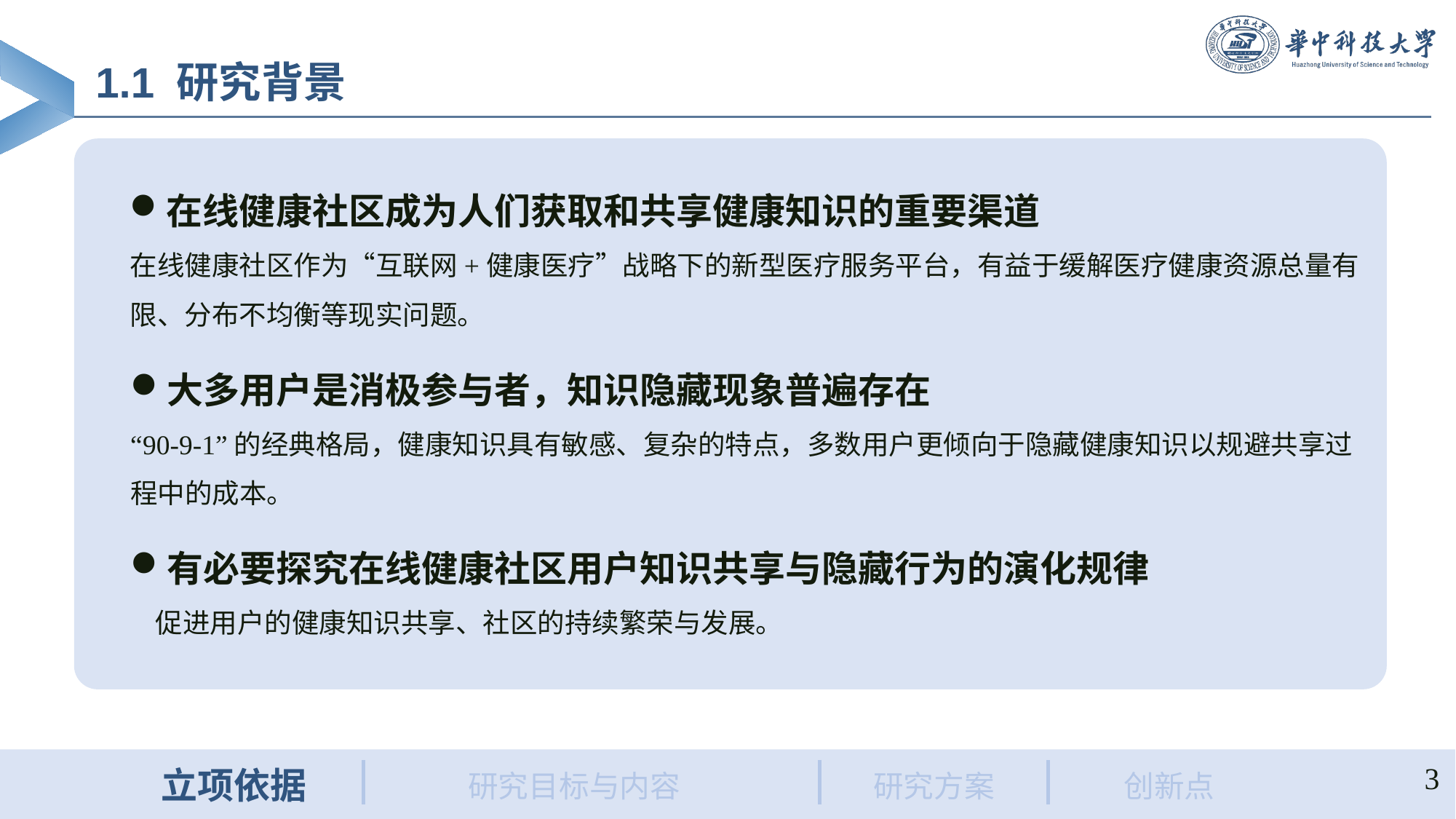

1.1 研究背景

在线健康社区成为人们获取和共享健康知识的重要渠道
在线健康社区作为“互联网+健康医疗”战略下的新型医疗服务平台，有益于缓解医疗健康资源总量有限、分布不均衡等现实问题。
大多用户是消极参与者，知识隐藏现象普遍存在
“90-9-1”的经典格局，健康知识具有敏感、复杂的特点，多数用户更倾向于隐藏健康知识以规避共享过程中的成本。
有必要探究在线健康社区用户知识共享与隐藏行为的演化规律
   促进用户的健康知识共享、社区的持续繁荣与发展。

立项依据
创新点
研究方案
3
研究目标与内容